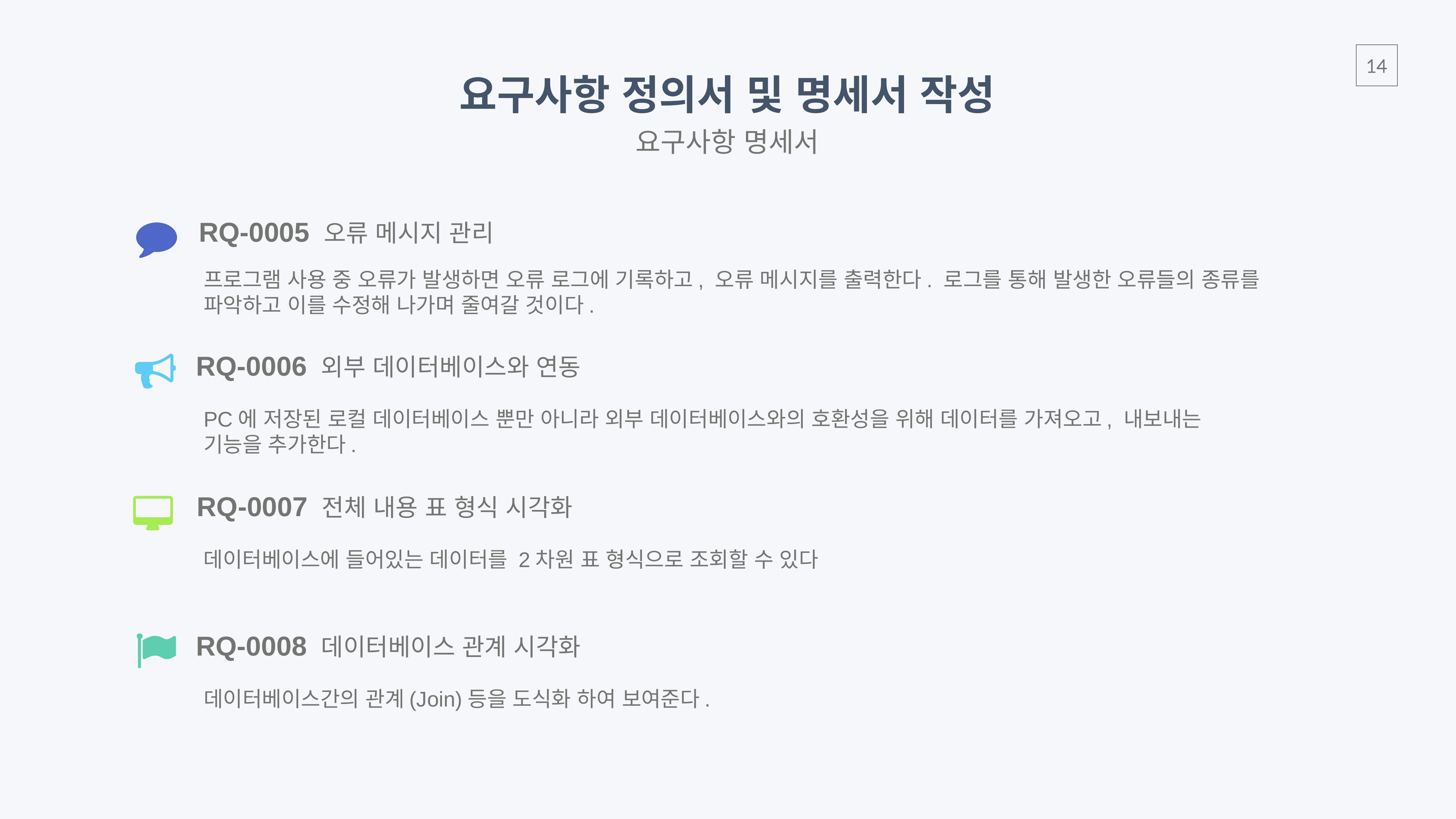

요구사항 정의서 및 명세서 작성
요구사항 명세서
RQ-0005 오류 메시지 관리

프로그램 사용 중 오류가 발생하면 오류 로그에 기록하고, 오류 메시지를 출력한다. 로그를 통해 발생한 오류들의 종류를 파악하고 이를 수정해 나가며 줄여갈 것이다.
RQ-0006 외부 데이터베이스와 연동

PC에 저장된 로컬 데이터베이스 뿐만 아니라 외부 데이터베이스와의 호환성을 위해 데이터를 가져오고, 내보내는 기능을 추가한다.
RQ-0007 전체 내용 표 형식 시각화

데이터베이스에 들어있는 데이터를 2차원 표 형식으로 조회할 수 있다
RQ-0008 데이터베이스 관계 시각화

데이터베이스간의 관계(Join)등을 도식화 하여 보여준다.